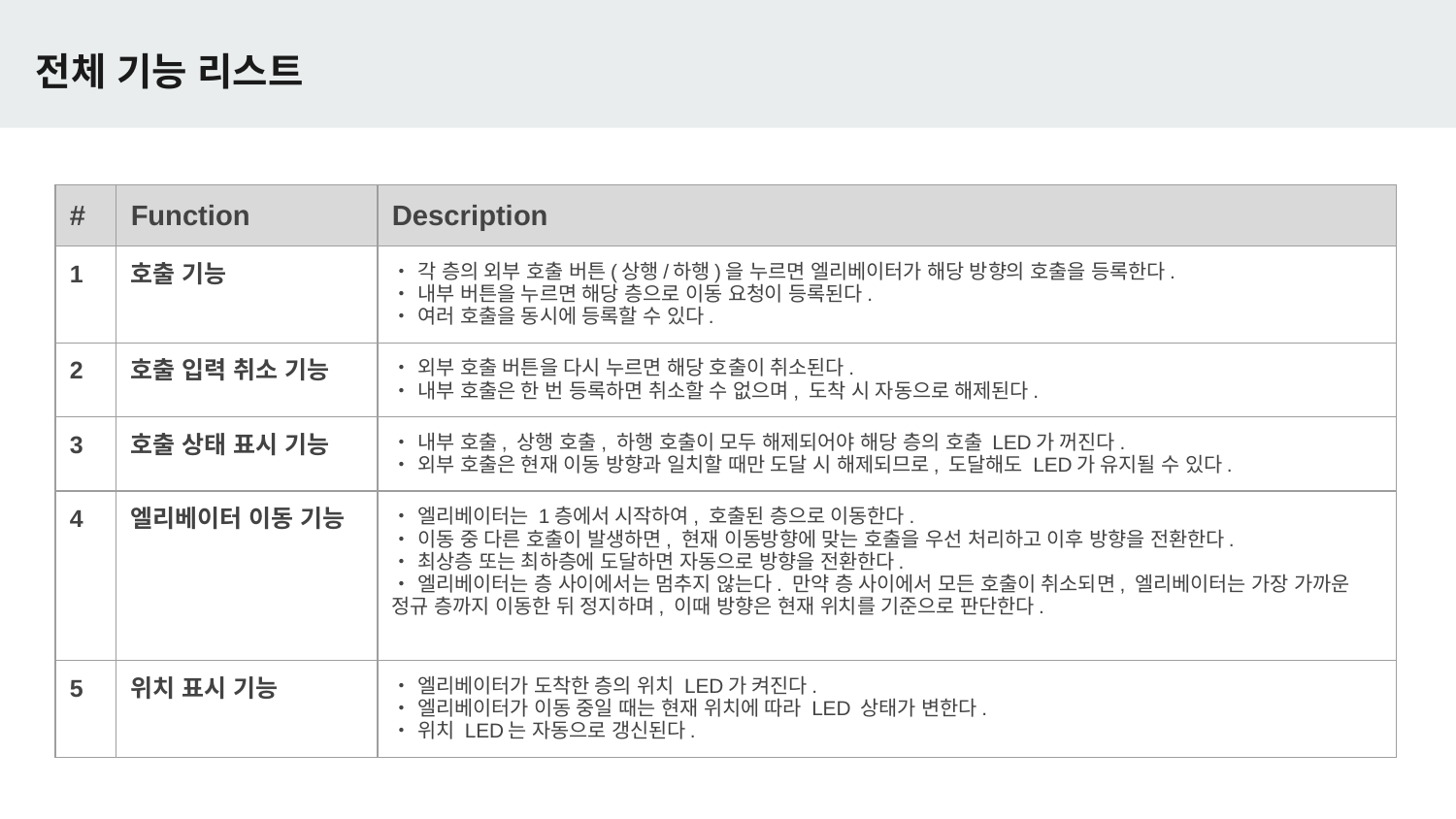

# 전체 기능 리스트
| # | Function | Description |
| --- | --- | --- |
| 1 | 호출 기능 | ・ 각 층의 외부 호출 버튼(상행/하행)을 누르면 엘리베이터가 해당 방향의 호출을 등록한다. ・ 내부 버튼을 누르면 해당 층으로 이동 요청이 등록된다. ・ 여러 호출을 동시에 등록할 수 있다. |
| 2 | 호출 입력 취소 기능 | ・ 외부 호출 버튼을 다시 누르면 해당 호출이 취소된다. ・ 내부 호출은 한 번 등록하면 취소할 수 없으며, 도착 시 자동으로 해제된다. |
| 3 | 호출 상태 표시 기능 | ・ 내부 호출, 상행 호출, 하행 호출이 모두 해제되어야 해당 층의 호출 LED가 꺼진다. ・ 외부 호출은 현재 이동 방향과 일치할 때만 도달 시 해제되므로, 도달해도 LED가 유지될 수 있다. |
| 4 | 엘리베이터 이동 기능 | ・ 엘리베이터는 1층에서 시작하여, 호출된 층으로 이동한다. ・ 이동 중 다른 호출이 발생하면, 현재 이동방향에 맞는 호출을 우선 처리하고 이후 방향을 전환한다. ・ 최상층 또는 최하층에 도달하면 자동으로 방향을 전환한다. ・ 엘리베이터는 층 사이에서는 멈추지 않는다. 만약 층 사이에서 모든 호출이 취소되면, 엘리베이터는 가장 가까운 정규 층까지 이동한 뒤 정지하며, 이때 방향은 현재 위치를 기준으로 판단한다. |
| 5 | 위치 표시 기능 | ・ 엘리베이터가 도착한 층의 위치 LED가 켜진다. ・ 엘리베이터가 이동 중일 때는 현재 위치에 따라 LED 상태가 변한다. ・ 위치 LED는 자동으로 갱신된다. |